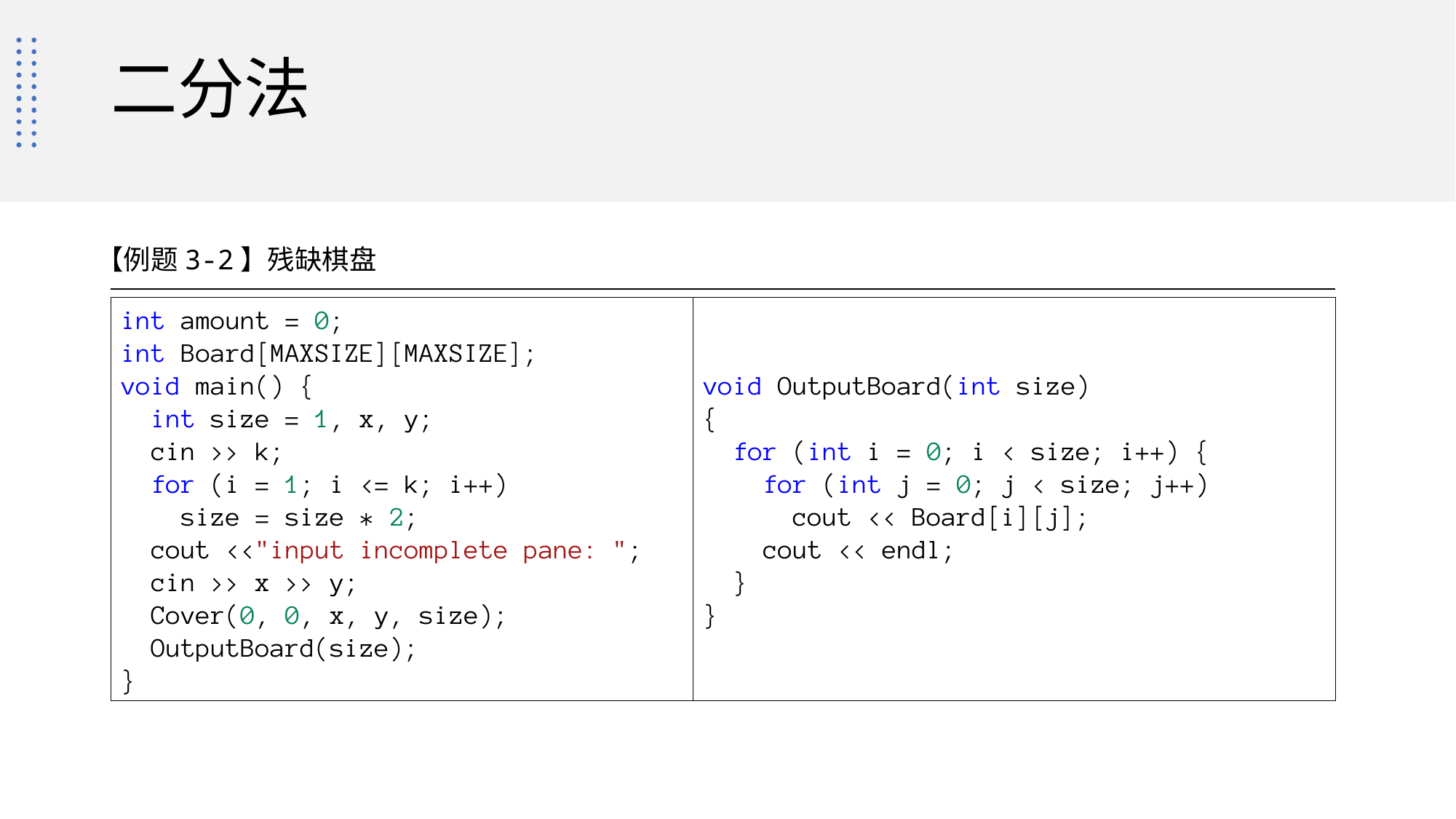

# 二分法
【例题3-2】残缺棋盘
int amount = 0;
int Board[MAXSIZE][MAXSIZE];
void main() {
  int size = 1, x, y;
  cin >> k;
  for (i = 1; i <= k; i++)
    size = size * 2;
  cout <<"input incomplete pane: ";
  cin >> x >> y;
  Cover(0, 0, x, y, size);
  OutputBoard(size);
}

void OutputBoard(int size)
{
  for (int i = 0; i < size; i++) {
    for (int j = 0; j < size; j++)
      cout << Board[i][j];
    cout << endl;
  }
}